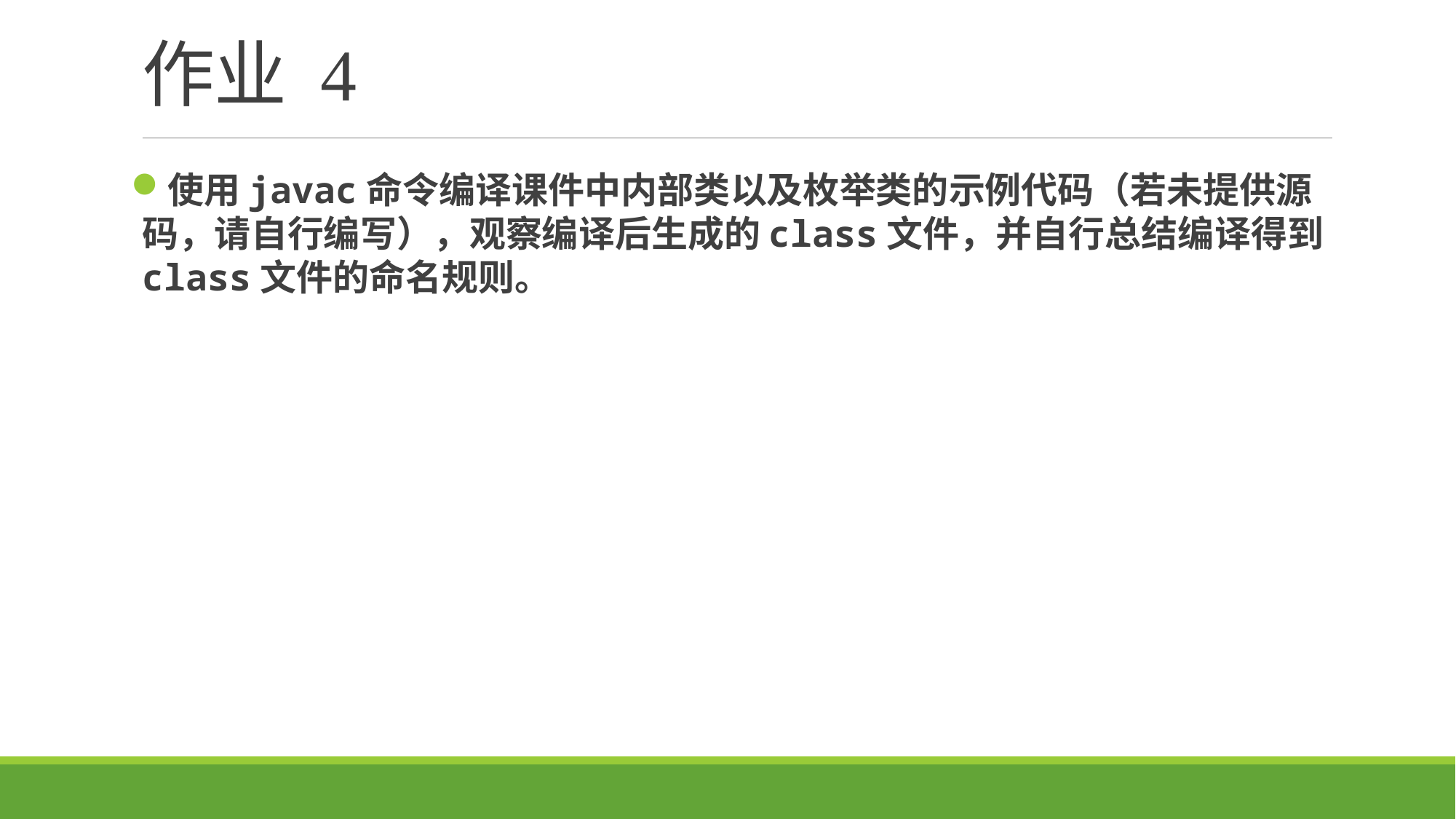

# 作业 4
使用javac命令编译课件中内部类以及枚举类的示例代码（若未提供源码，请自行编写），观察编译后生成的class文件，并自行总结编译得到class文件的命名规则。